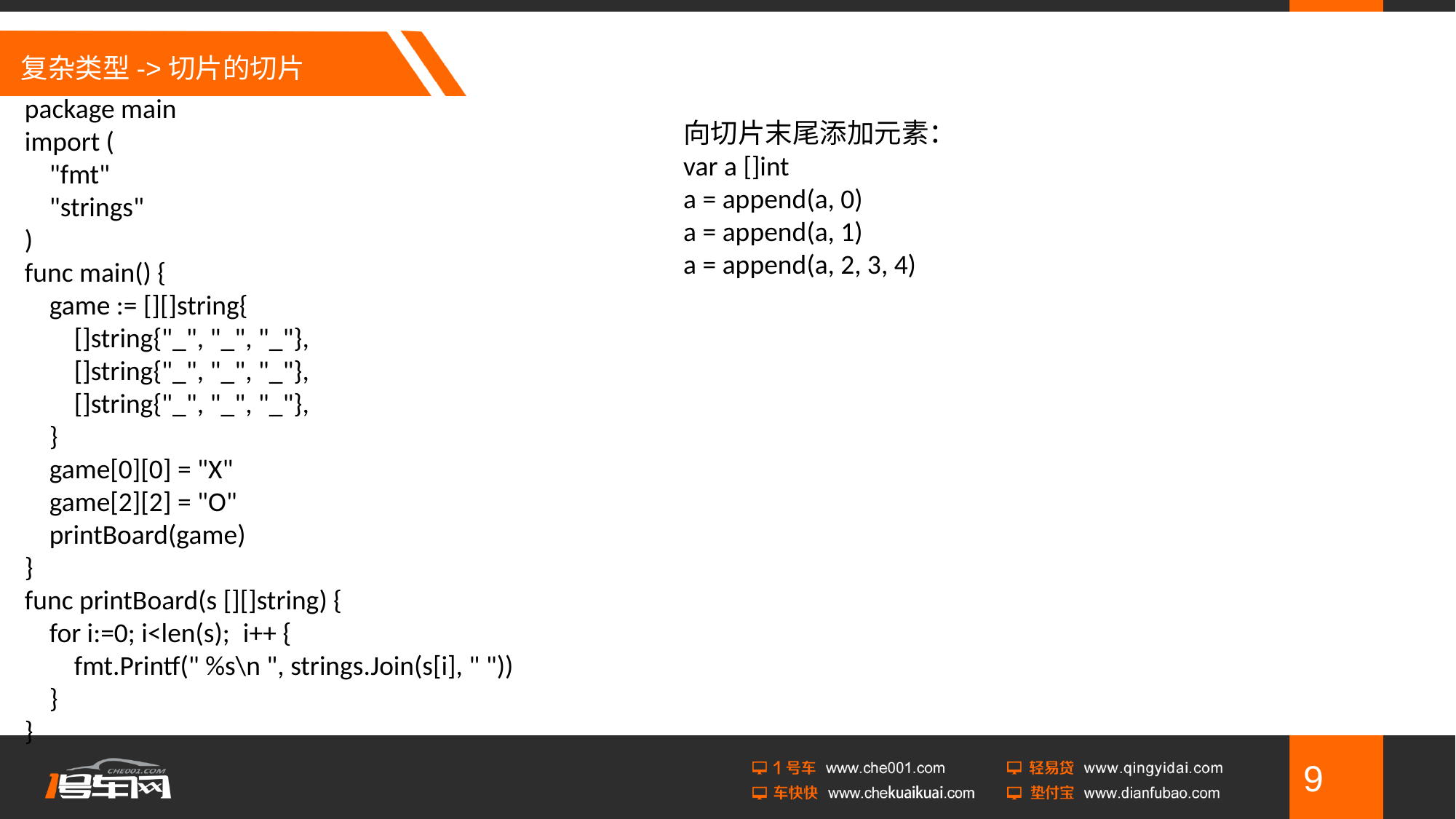

# 复杂类型->切片的切片
package main
import (
    "fmt"
    "strings"
)
func main() {
    game := [][]string{
        []string{"_", "_", "_"},
        []string{"_", "_", "_"},
        []string{"_", "_", "_"},
    }
    game[0][0] = "X"
    game[2][2] = "O"
    printBoard(game)
}
func printBoard(s [][]string) {
    for i:=0; i<len(s);	i++ {
        fmt.Printf(" %s\n ", strings.Join(s[i], " "))
    }
}
向切片末尾添加元素：
var a []int
a = append(a, 0)
a = append(a, 1)
a = append(a, 2, 3, 4)
9